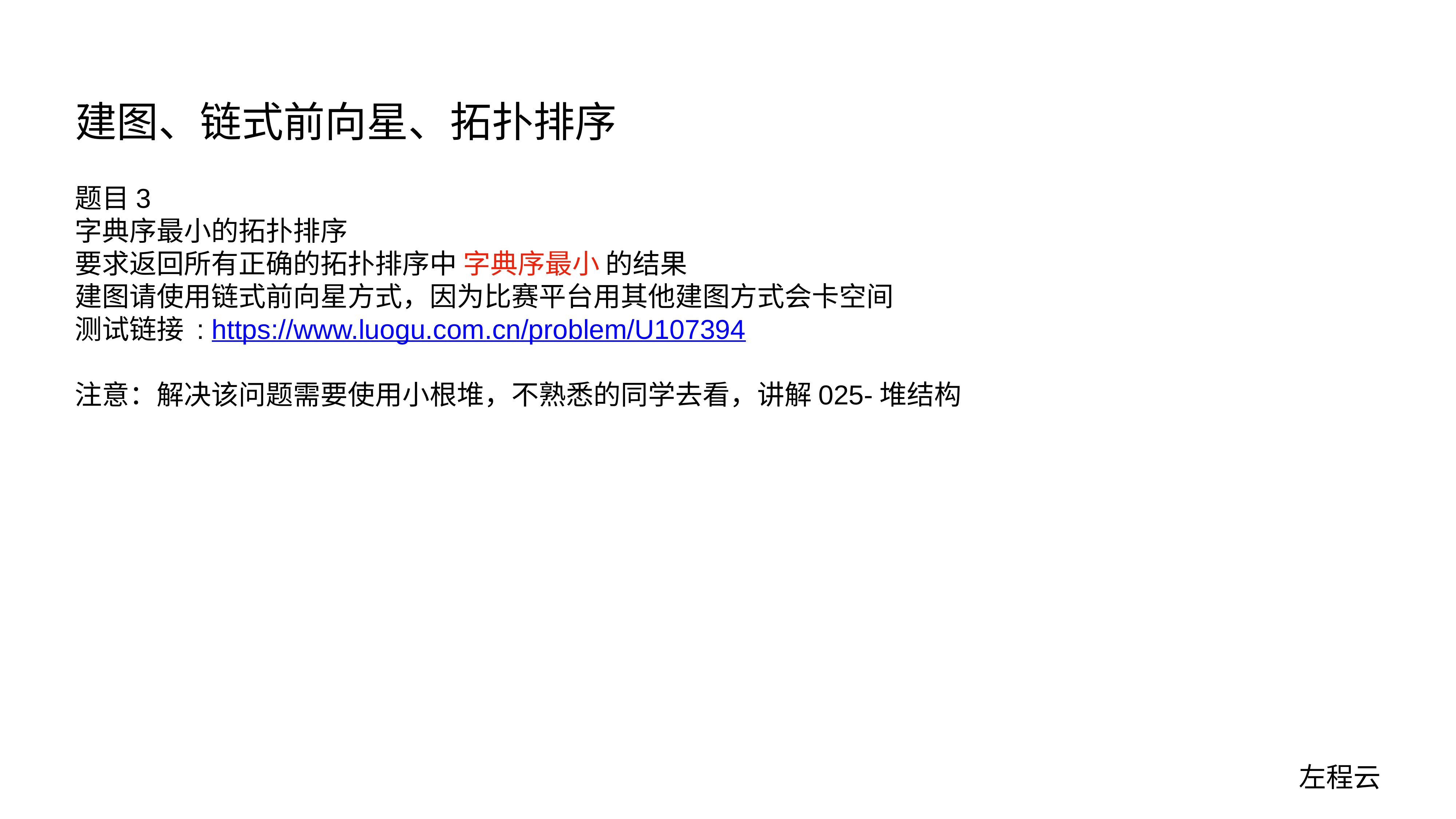

# 建图、链式前向星、拓扑排序
题目3
字典序最小的拓扑排序
要求返回所有正确的拓扑排序中 字典序最小 的结果
建图请使用链式前向星方式，因为比赛平台用其他建图方式会卡空间
测试链接 : https://www.luogu.com.cn/problem/U107394

注意：解决该问题需要使用小根堆，不熟悉的同学去看，讲解025-堆结构
左程云